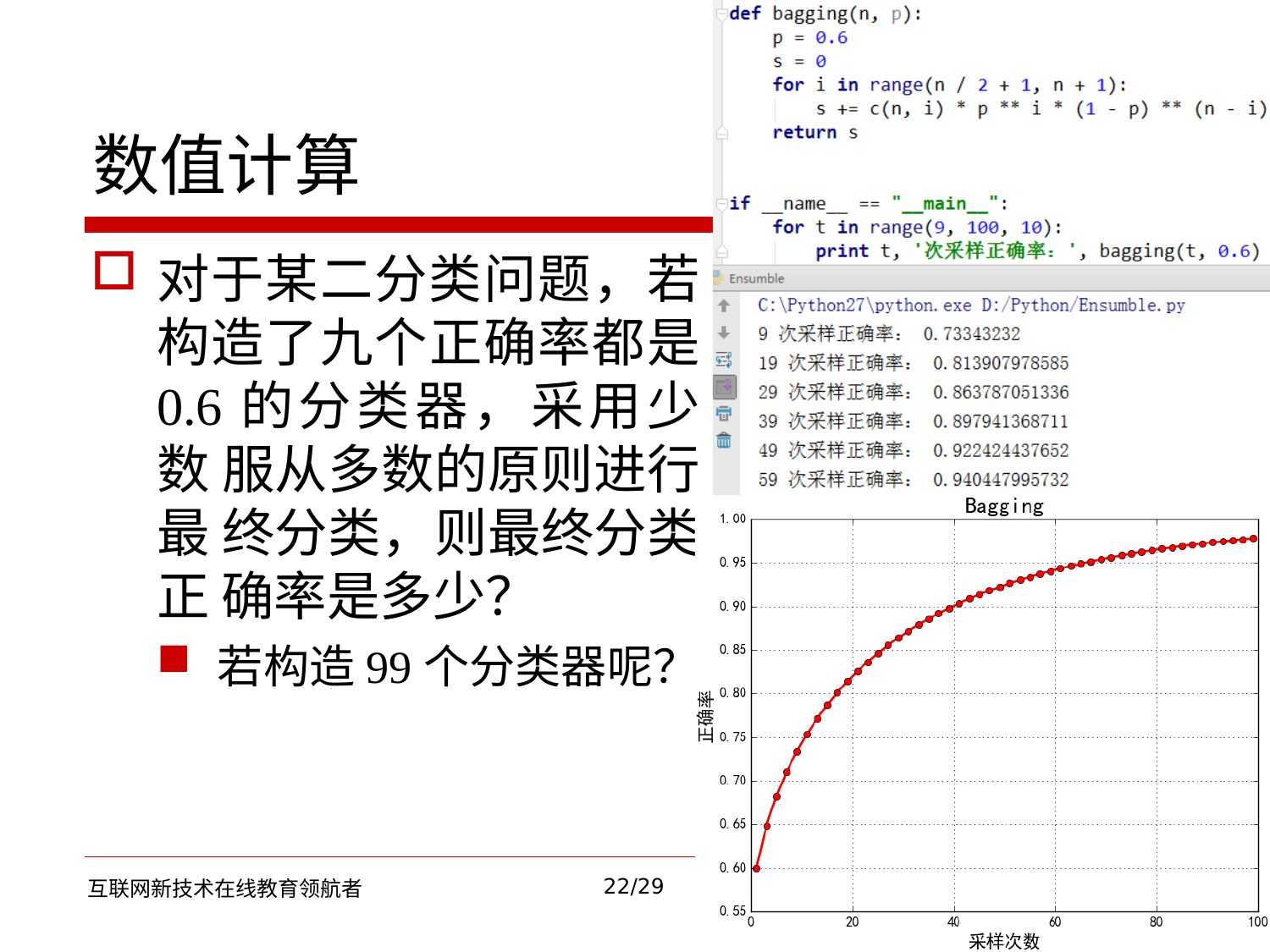

# 数值计算

对于某二分类问题，若 构造了九个正确率都是 0.6的分类器，采用少数 服从多数的原则进行最 终分类，则最终分类正 确率是多少？
若构造99个分类器呢？

22/29
互联网新技术在线教育领航者